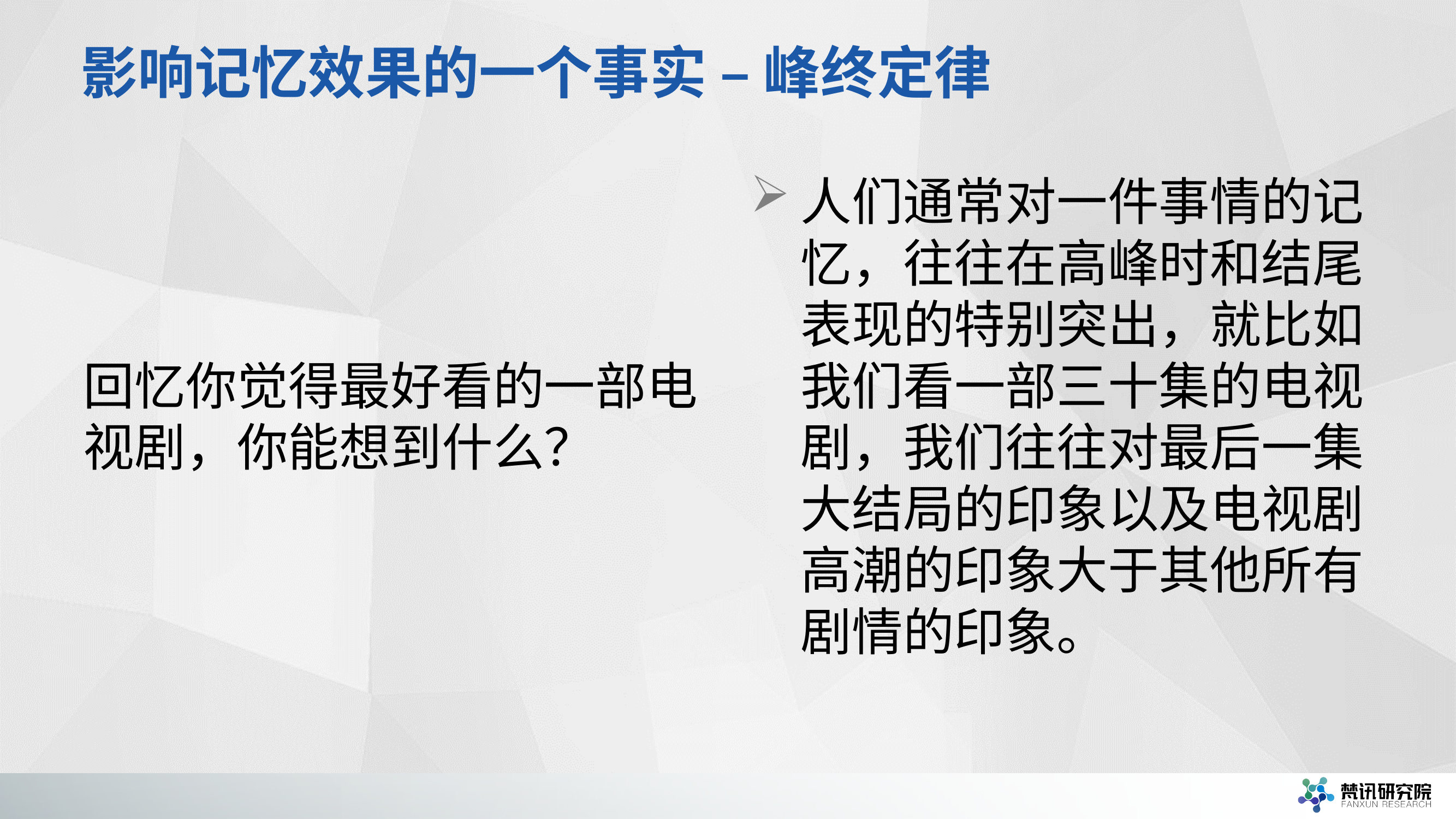

# 影响记忆效果的一个事实 – 峰终定律
人们通常对一件事情的记忆，往往在高峰时和结尾表现的特别突出，就比如我们看一部三十集的电视剧，我们往往对最后一集大结局的印象以及电视剧高潮的印象大于其他所有剧情的印象。

回忆你觉得最好看的一部电视剧，你能想到什么？